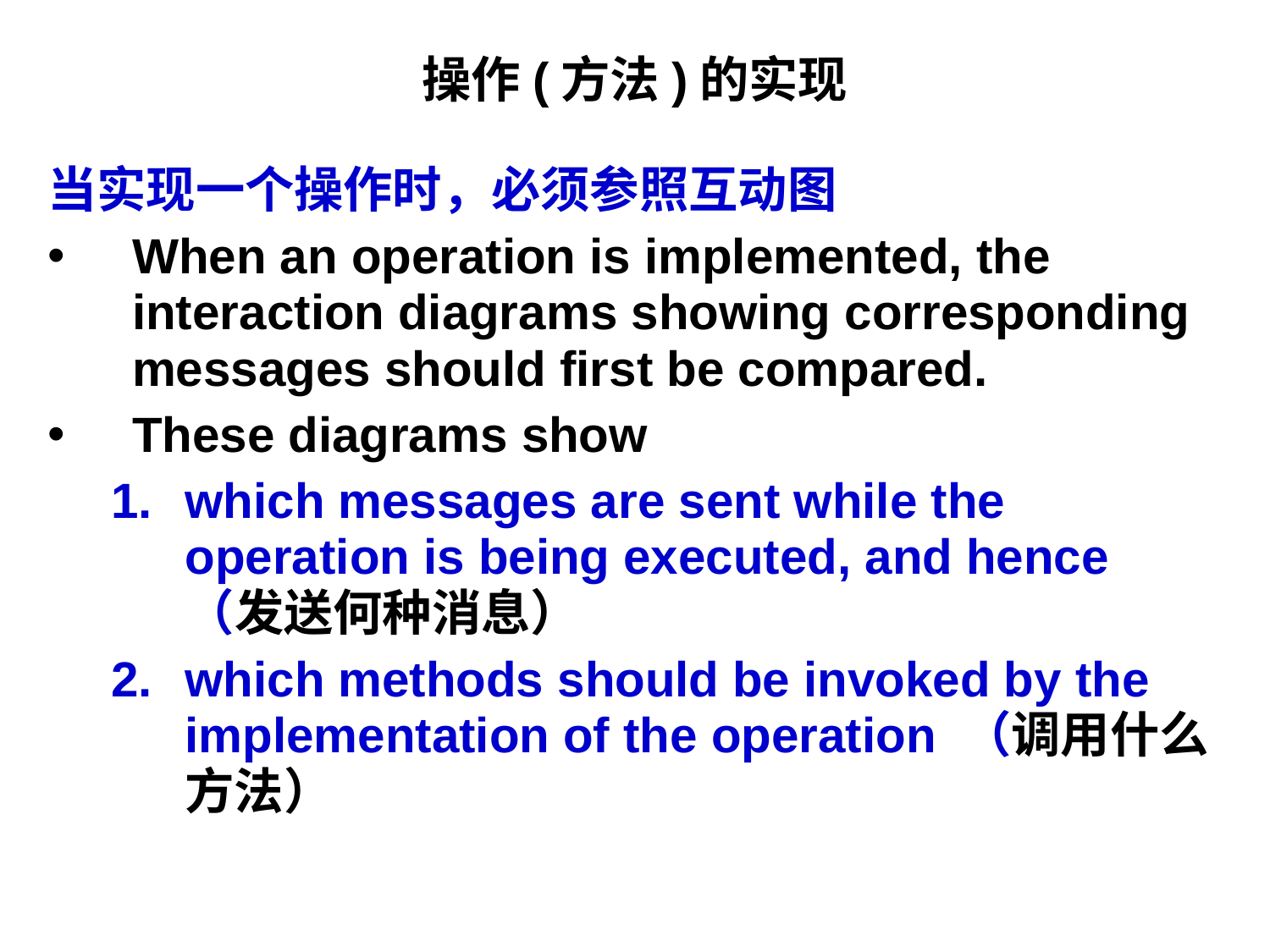

# 操作(方法)的实现
当实现一个操作时，必须参照互动图
When an operation is implemented, the interaction diagrams showing corresponding messages should first be compared.
These diagrams show
which messages are sent while the operation is being executed, and hence （发送何种消息）
which methods should be invoked by the implementation of the operation （调用什么方法）